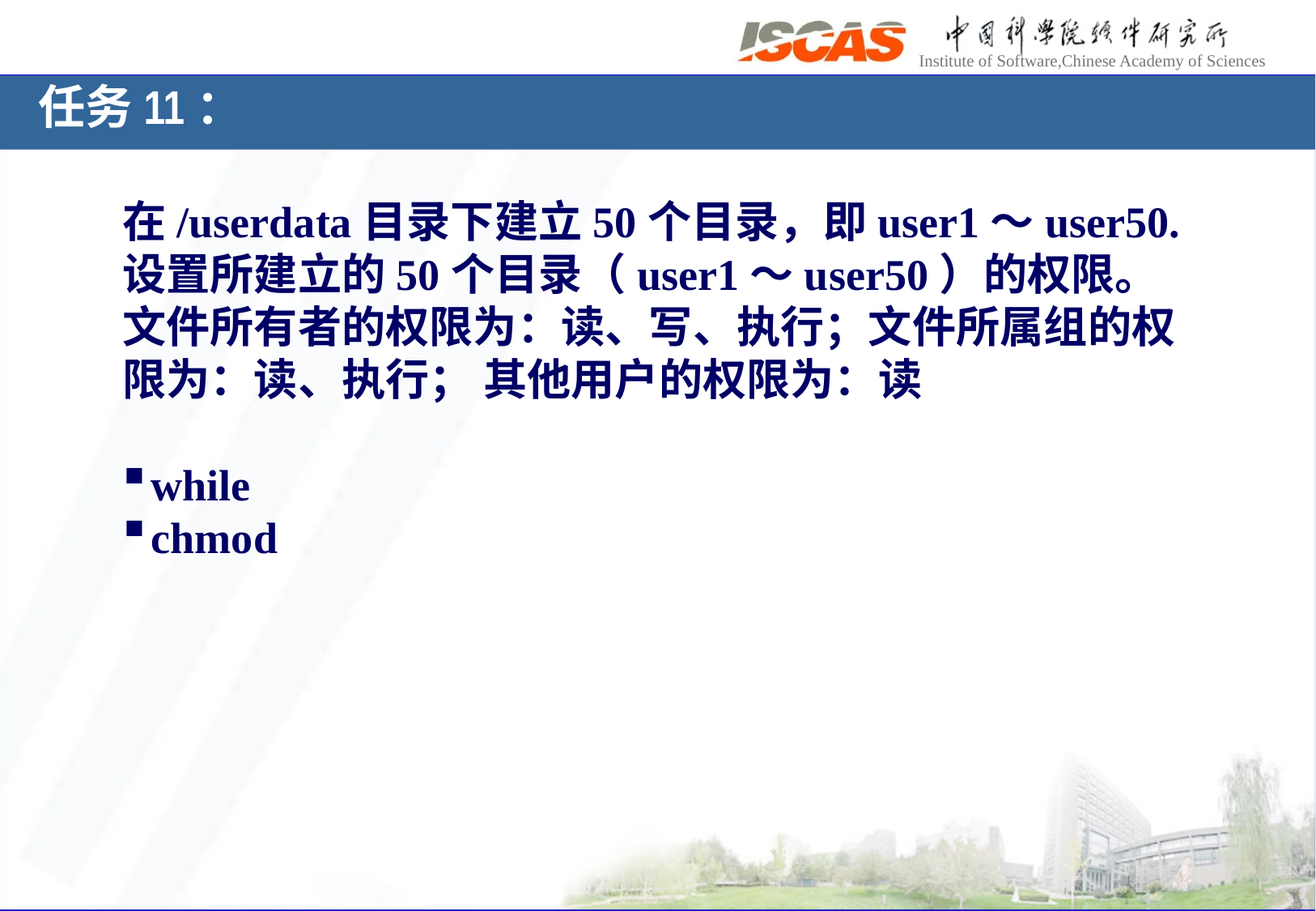

任务11：
任务13：
在/userdata目录下建立50个目录，即user1～user50.
设置所建立的50个目录（user1～user50）的权限。
文件所有者的权限为：读、写、执行；文件所属组的权限为：读、执行； 其他用户的权限为：读

while
chmod